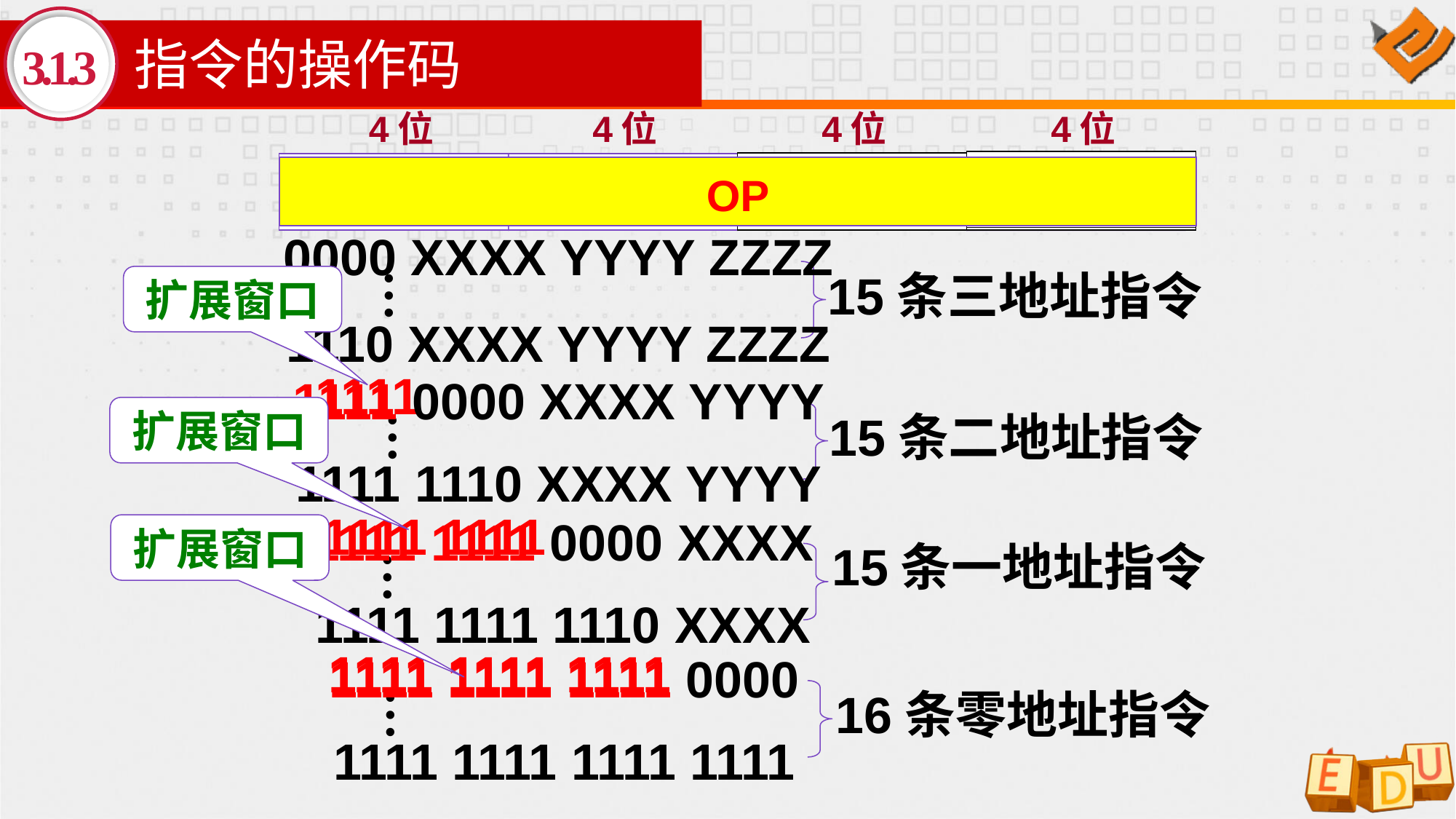

# 指令的操作码
3.1.3
4位
4位
4位
4位

OP
A1
A2
A3

A1
A2

OP

A1
OP
OP
OP
0000 XXXX YYYY ZZZZ
1110 XXXX YYYY ZZZZ
15条三地址指令

…
扩展窗口
1111
1111 0000 XXXX YYYY
1111 1110 XXXX YYYY
15条二地址指令

…
扩展窗口
1111 1111
扩展窗口
1111 1111 0000 XXXX
1111 1111 1110 XXXX
15条一地址指令

…
1111 1111 1111
1111 1111 1111 0000
1111 1111 1111 1111
16条零地址指令

…